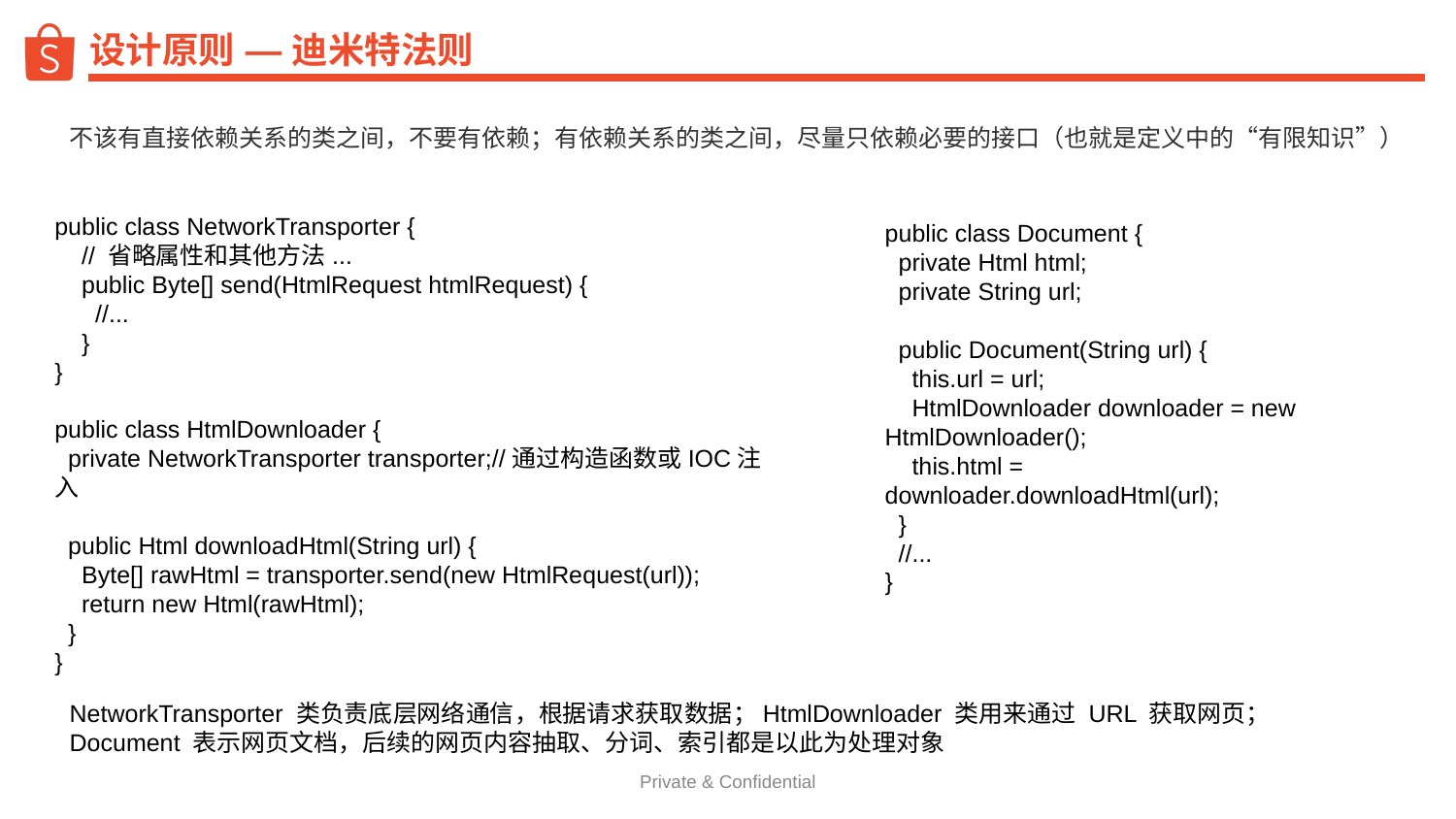

# 设计原则 — 迪米特法则
不该有直接依赖关系的类之间，不要有依赖；有依赖关系的类之间，尽量只依赖必要的接口（也就是定义中的“有限知识”）

public class NetworkTransporter {
    // 省略属性和其他方法...
    public Byte[] send(HtmlRequest htmlRequest) {
      //...
    }
}

public class HtmlDownloader {
  private NetworkTransporter transporter;//通过构造函数或IOC注入

  public Html downloadHtml(String url) {
    Byte[] rawHtml = transporter.send(new HtmlRequest(url));
    return new Html(rawHtml);
  }
}

public class Document {
  private Html html;
  private String url;

  public Document(String url) {
    this.url = url;
    HtmlDownloader downloader = new HtmlDownloader();
    this.html = downloader.downloadHtml(url);
  }
  //...
}
NetworkTransporter 类负责底层网络通信，根据请求获取数据；HtmlDownloader 类用来通过 URL 获取网页；Document 表示网页文档，后续的网页内容抽取、分词、索引都是以此为处理对象